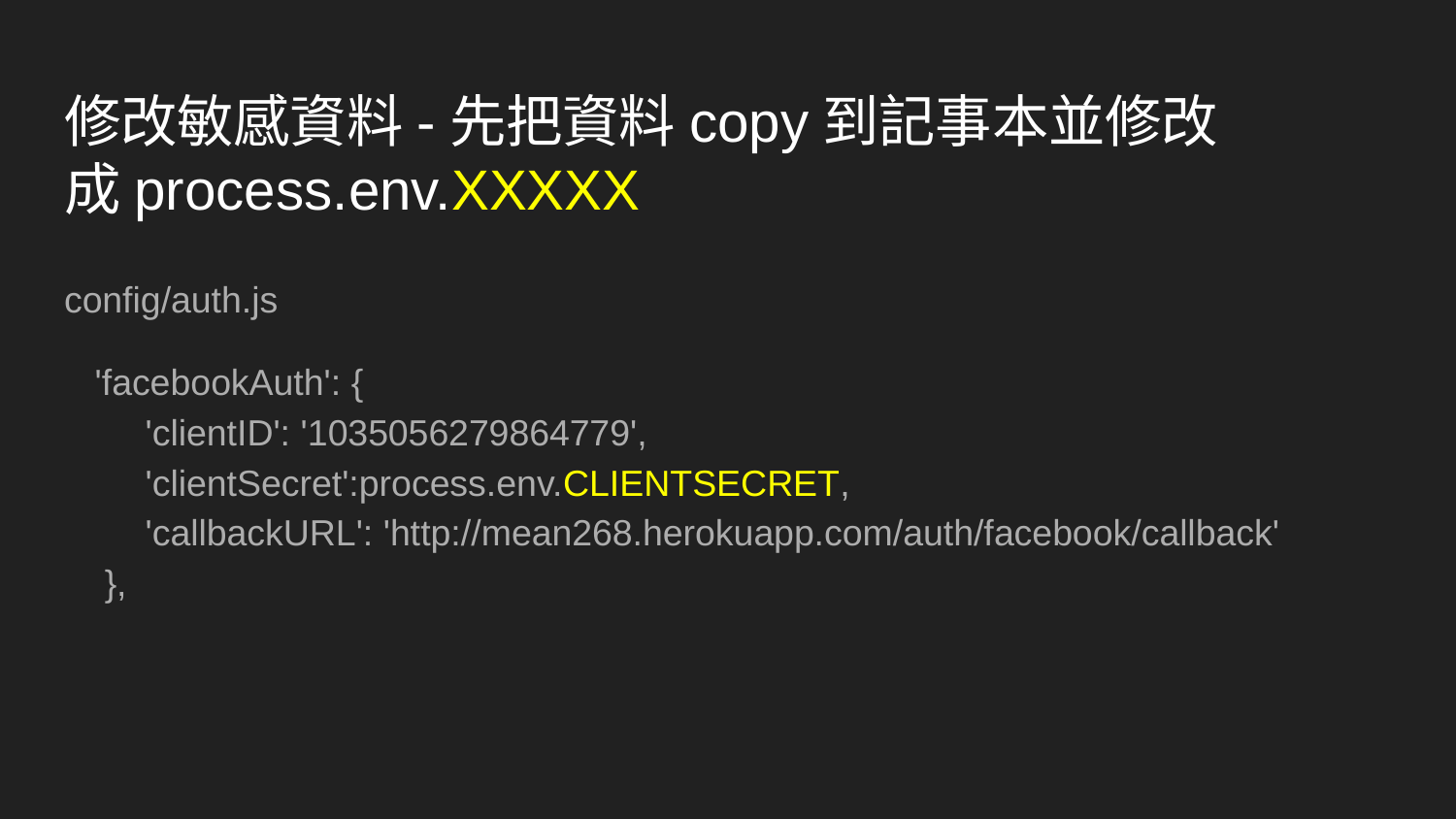

# 修改敏感資料-先把資料copy到記事本並修改 成process.env.XXXXX

config/auth.js
   'facebookAuth': {
        'clientID': '1035056279864779',
        'clientSecret':process.env.CLIENTSECRET,
        'callbackURL': 'http://mean268.herokuapp.com/auth/facebook/callback'
    },